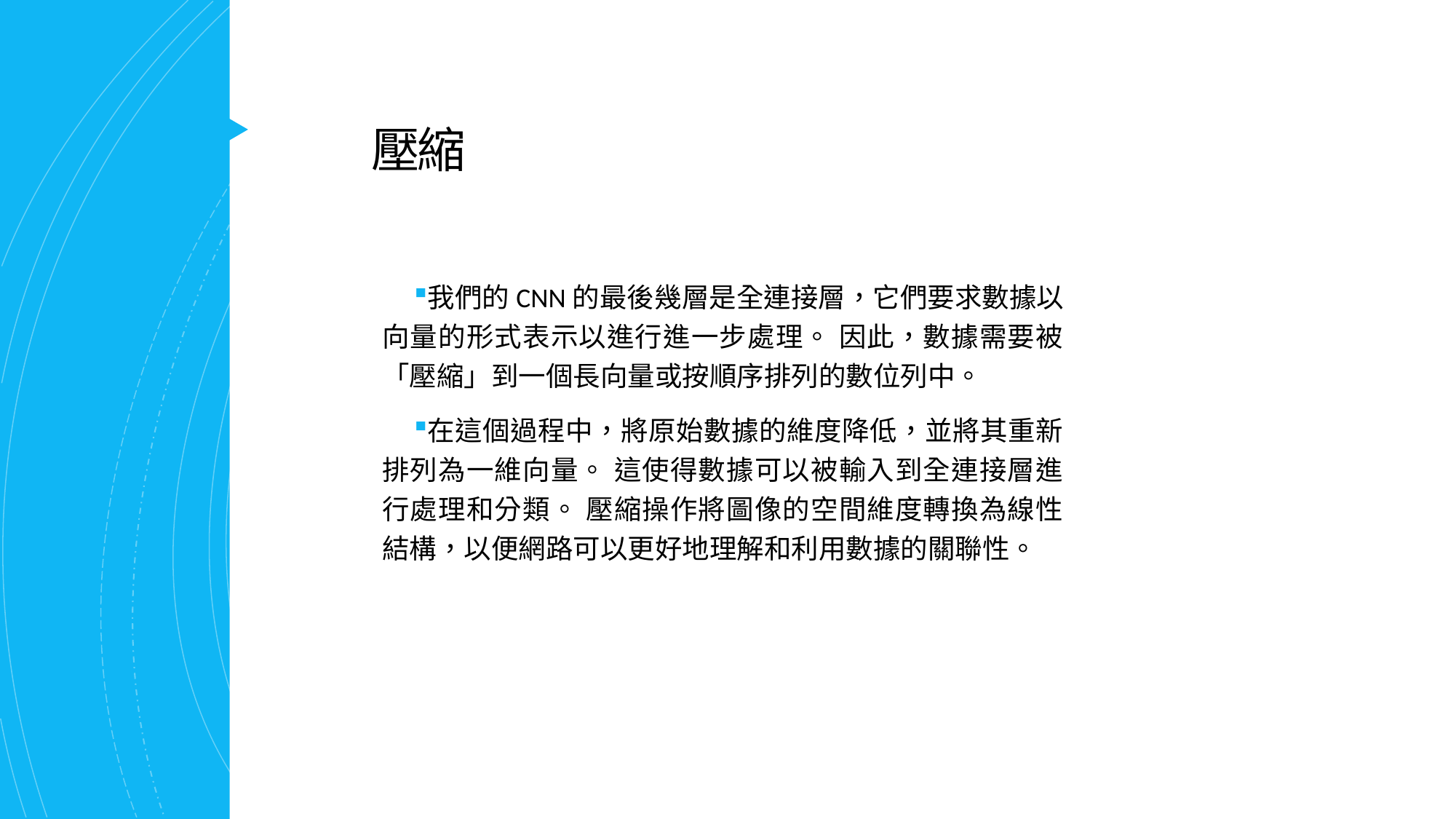

# 壓縮

我們的CNN的最後幾層是全連接層，它們要求數據以向量的形式表示以進行進一步處理。 因此，數據需要被「壓縮」到一個長向量或按順序排列的數位列中。
在這個過程中，將原始數據的維度降低，並將其重新排列為一維向量。 這使得數據可以被輸入到全連接層進行處理和分類。 壓縮操作將圖像的空間維度轉換為線性結構，以便網路可以更好地理解和利用數據的關聯性。